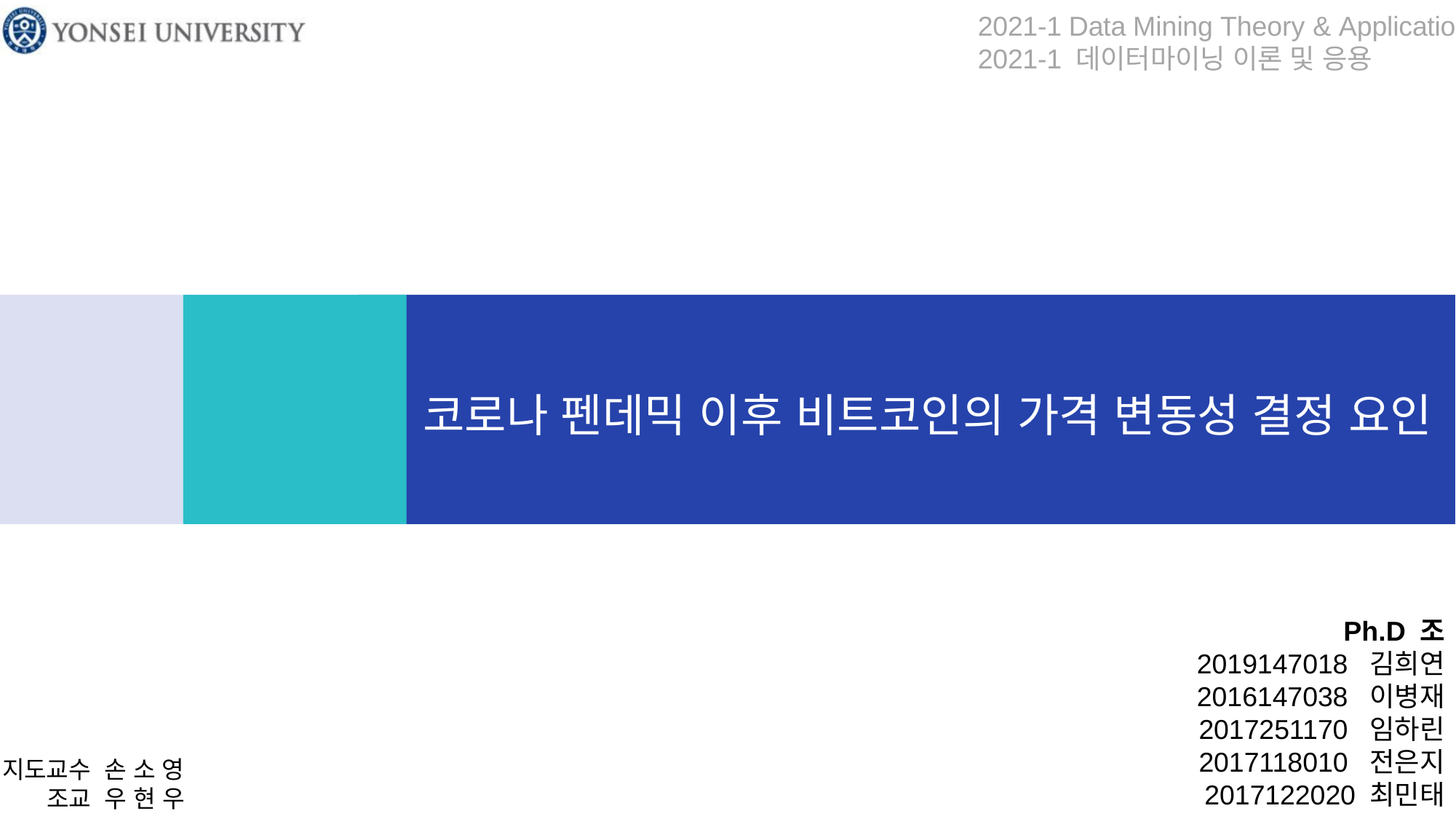

2021-1 Data Mining Theory & Application
2021-1 데이터마이닝 이론 및 응용

코로나 펜데믹 이후 비트코인의 가격 변동성 결정 요인

 Ph.D 조
2019147018  김희연
2016147038  이병재
2017251170  임하린
2017118010  전은지
2017122020 최민태
지도교수  손 소 영
조교  우 현 우